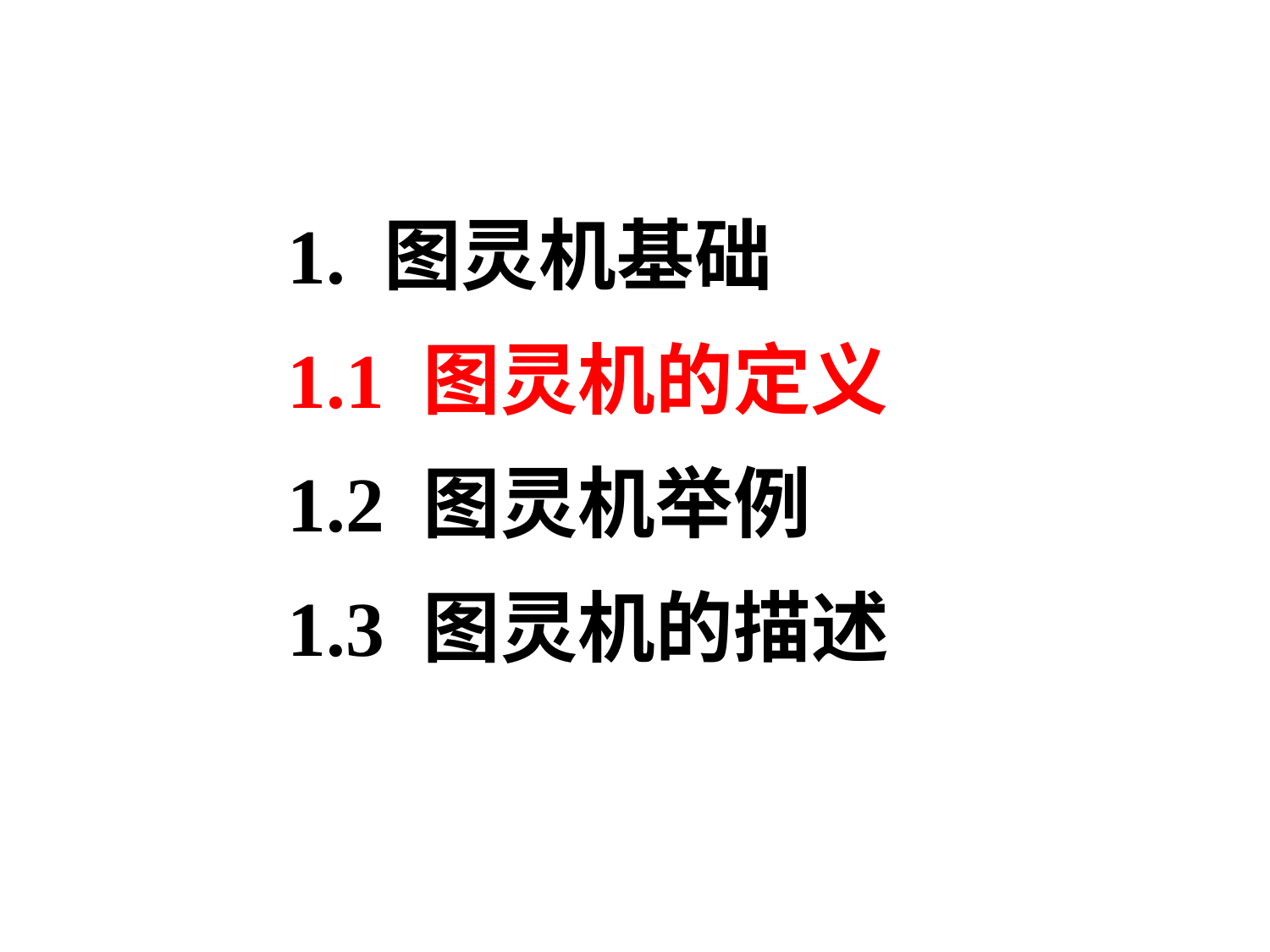

1. 图灵机基础
1.1 图灵机的定义
1.2 图灵机举例
1.3 图灵机的描述